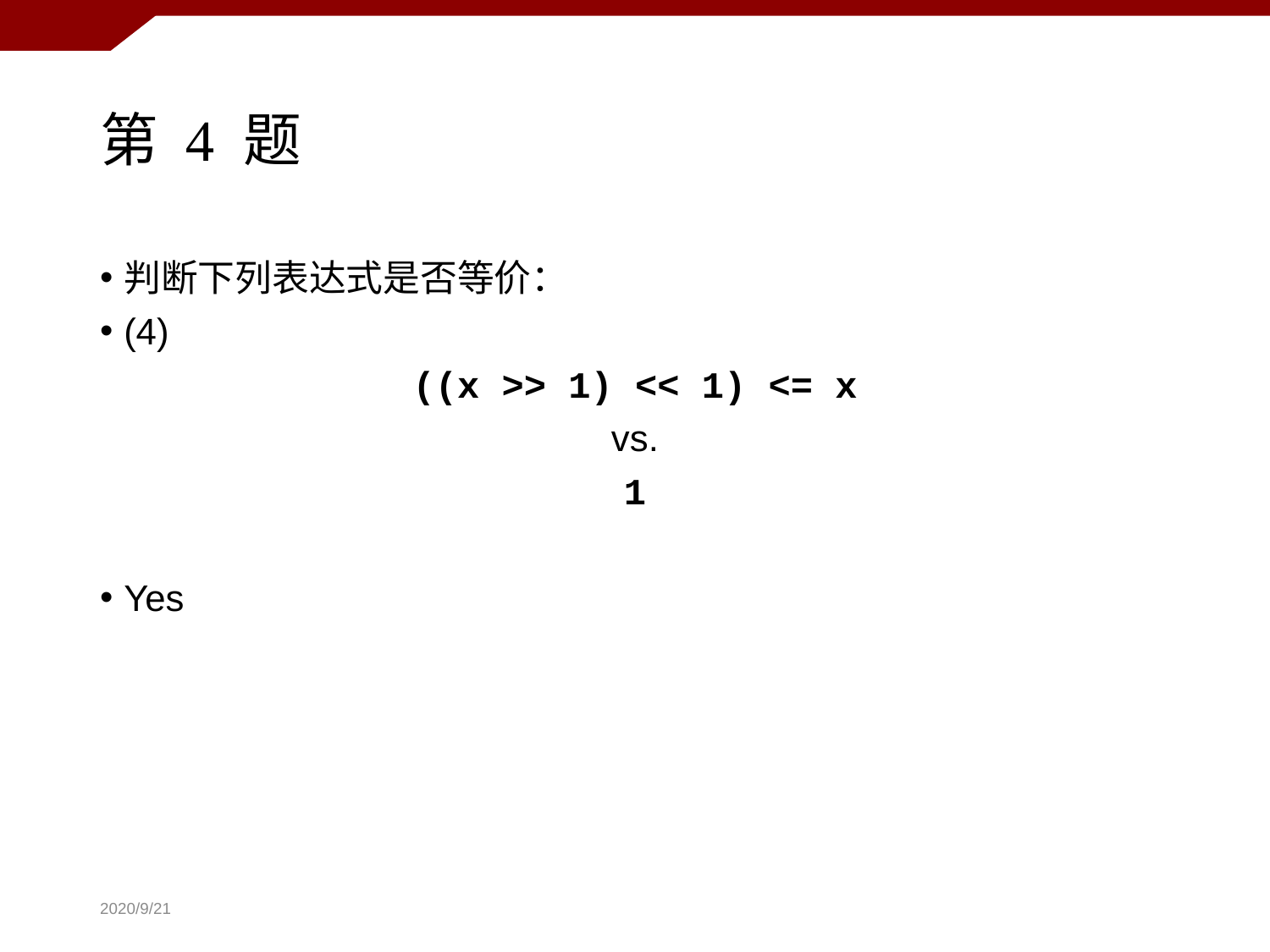

# 第 4 题
判断下列表达式是否等价：
(4)
((x >> 1) << 1) <= x
vs.
1

Yes

2020/9/21